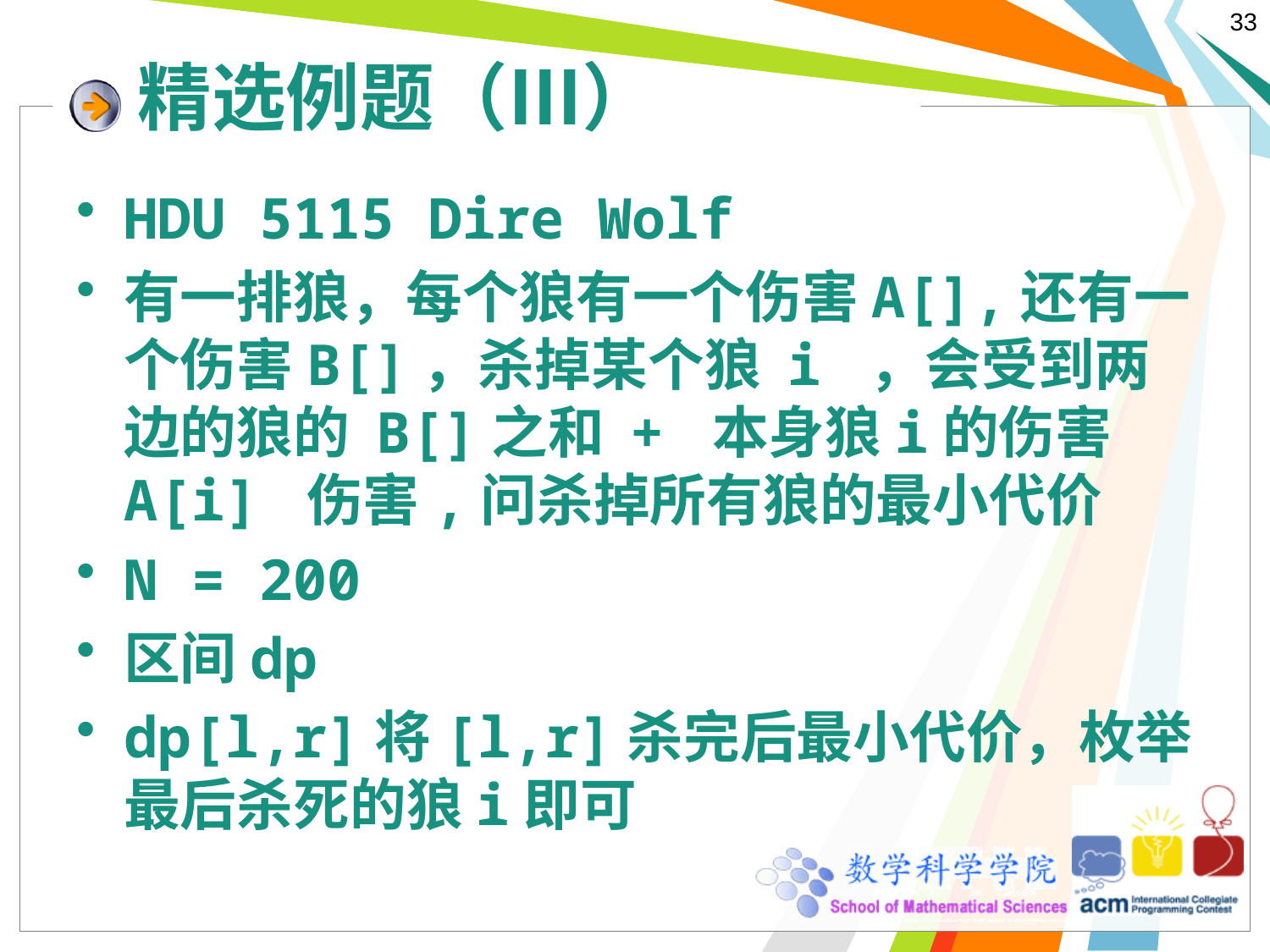

# 精选例题（Ⅲ）
HDU 5115 Dire Wolf
有一排狼，每个狼有一个伤害A[],还有一个伤害B[]，杀掉某个狼 i ，会受到两边的狼的 B[]之和 + 本身狼i的伤害A[i] 伤害,问杀掉所有狼的最小代价
N = 200
区间dp
dp[l,r]将[l,r]杀完后最小代价，枚举最后杀死的狼i即可